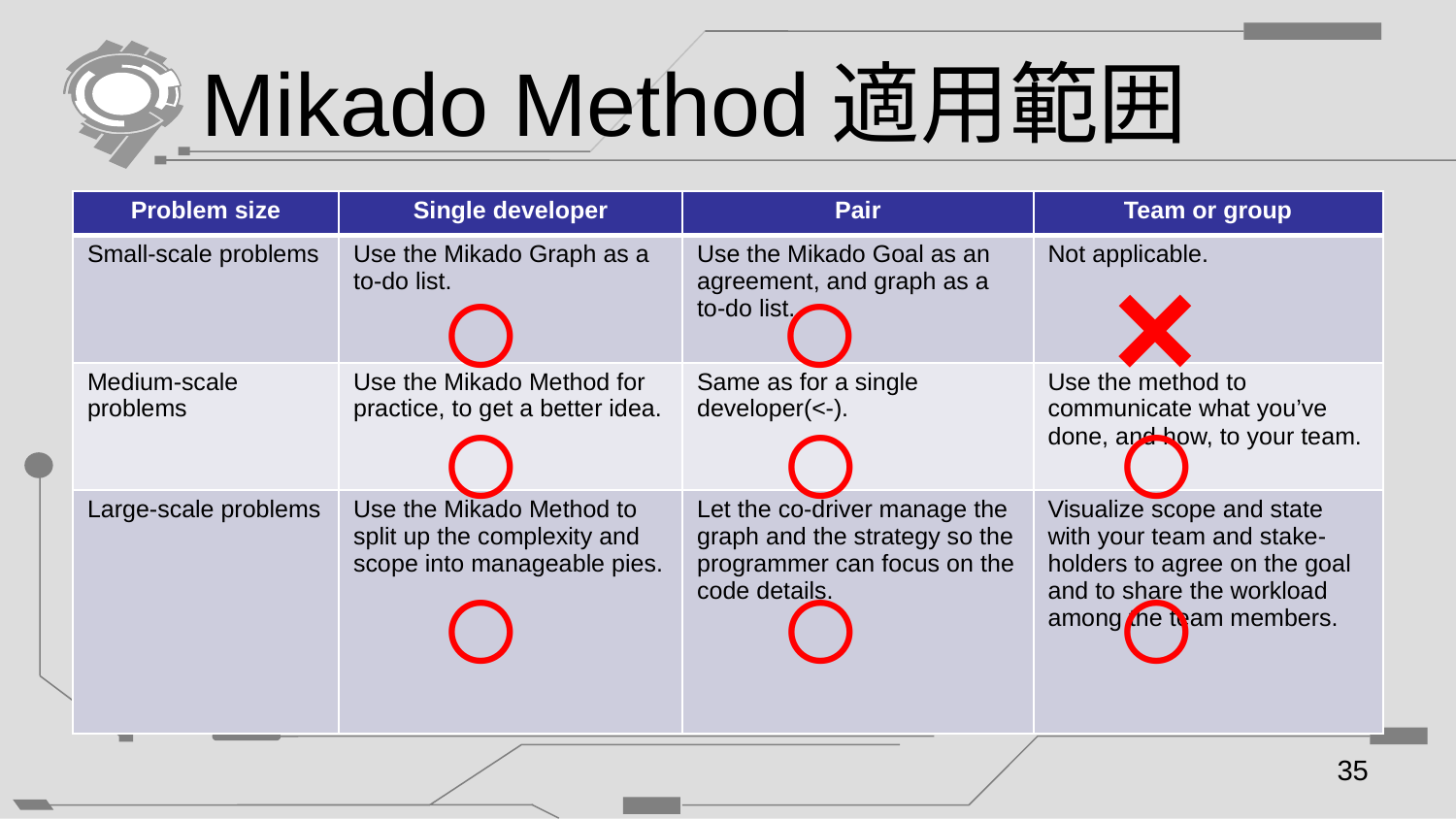

# Mikado Method適用範囲
| Problem size | Single developer | Pair | Team or group |
| --- | --- | --- | --- |
| Small-scale problems | Use the Mikado Graph as a to-do list. | Use the Mikado Goal as an agreement, and graph as a to-do list. | Not applicable. |
| Medium-scale problems | Use the Mikado Method for practice, to get a better idea. | Same as for a single developer(<-). | Use the method to communicate what you’ve done, and how, to your team. |
| Large-scale problems | Use the Mikado Method to split up the complexity and scope into manageable pies. | Let the co-driver manage the graph and the strategy so the programmer can focus on the code details. | Visualize scope and state with your team and stake-holders to agree on the goal and to share the workload among the team members. |
○
○
×
○
○
○
○
○
○
35